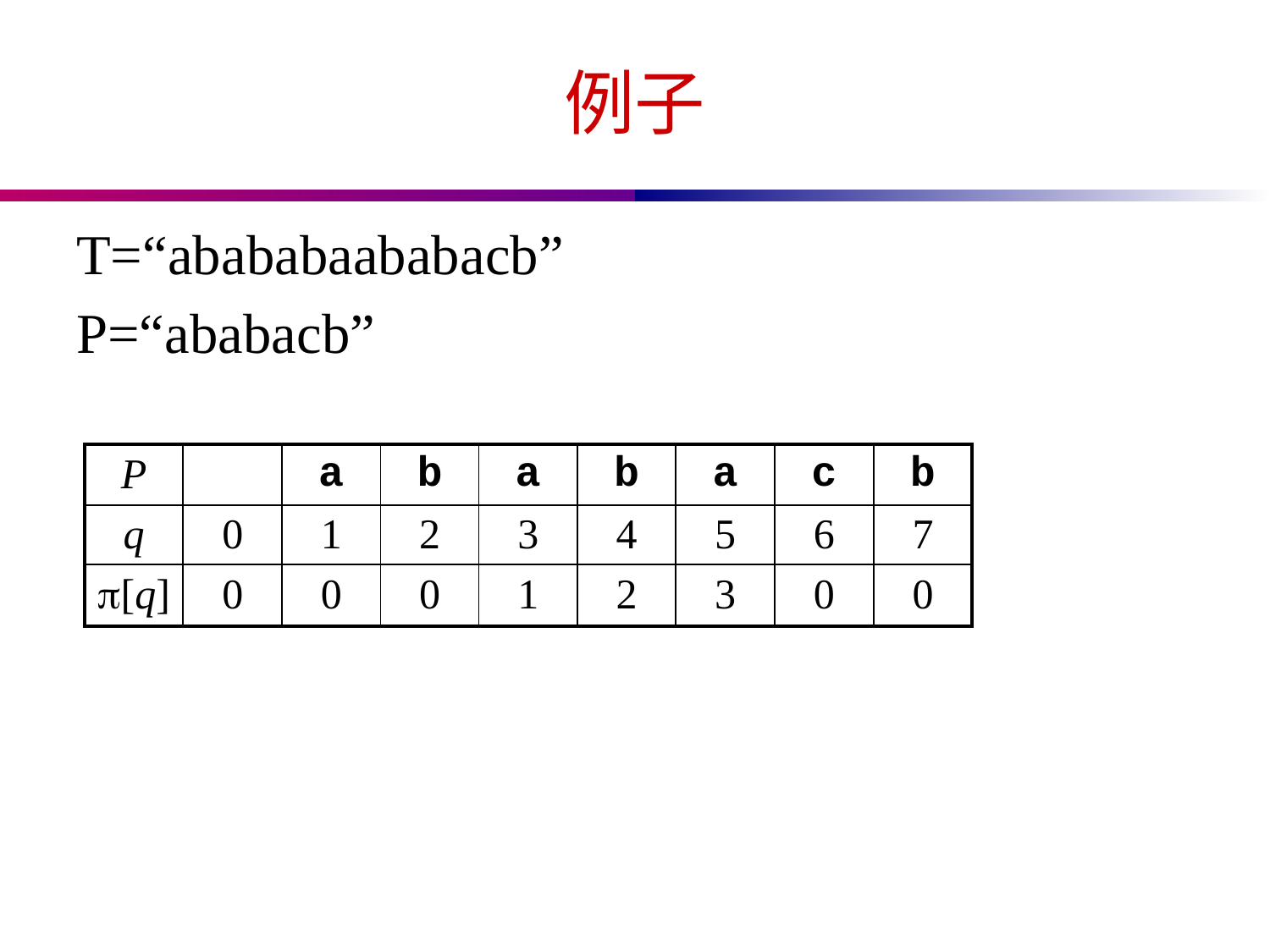

# 例子
T=“abababaababacb”
P=“ababacb”

| P |  | a | b | a | b | a | c | b |
| --- | --- | --- | --- | --- | --- | --- | --- | --- |
| q | 0 | 1 | 2 | 3 | 4 | 5 | 6 | 7 |
| π[q] | 0 | 0 | 0 | 1 | 2 | 3 | 0 | 0 |